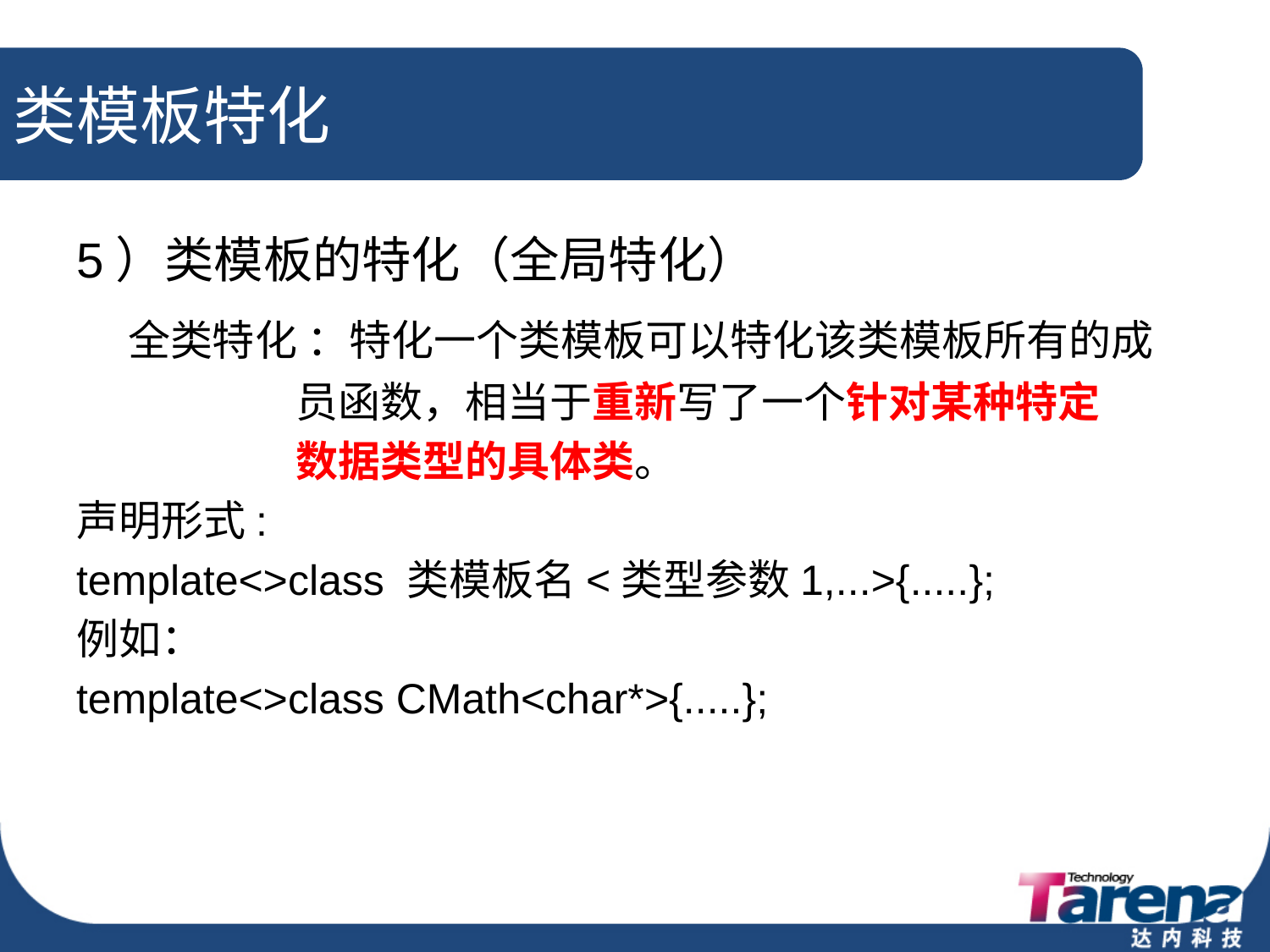

# 类模板特化
5）类模板的特化（全局特化）
   全类特化 ：特化一个类模板可以特化该类模板所有的成
                      员函数，相当于重新写了一个针对某种特定
                      数据类型的具体类。
声明形式:
template<>class 类模板名<类型参数1,...>{.....};
例如：
template<>class CMath<char*>{.....};